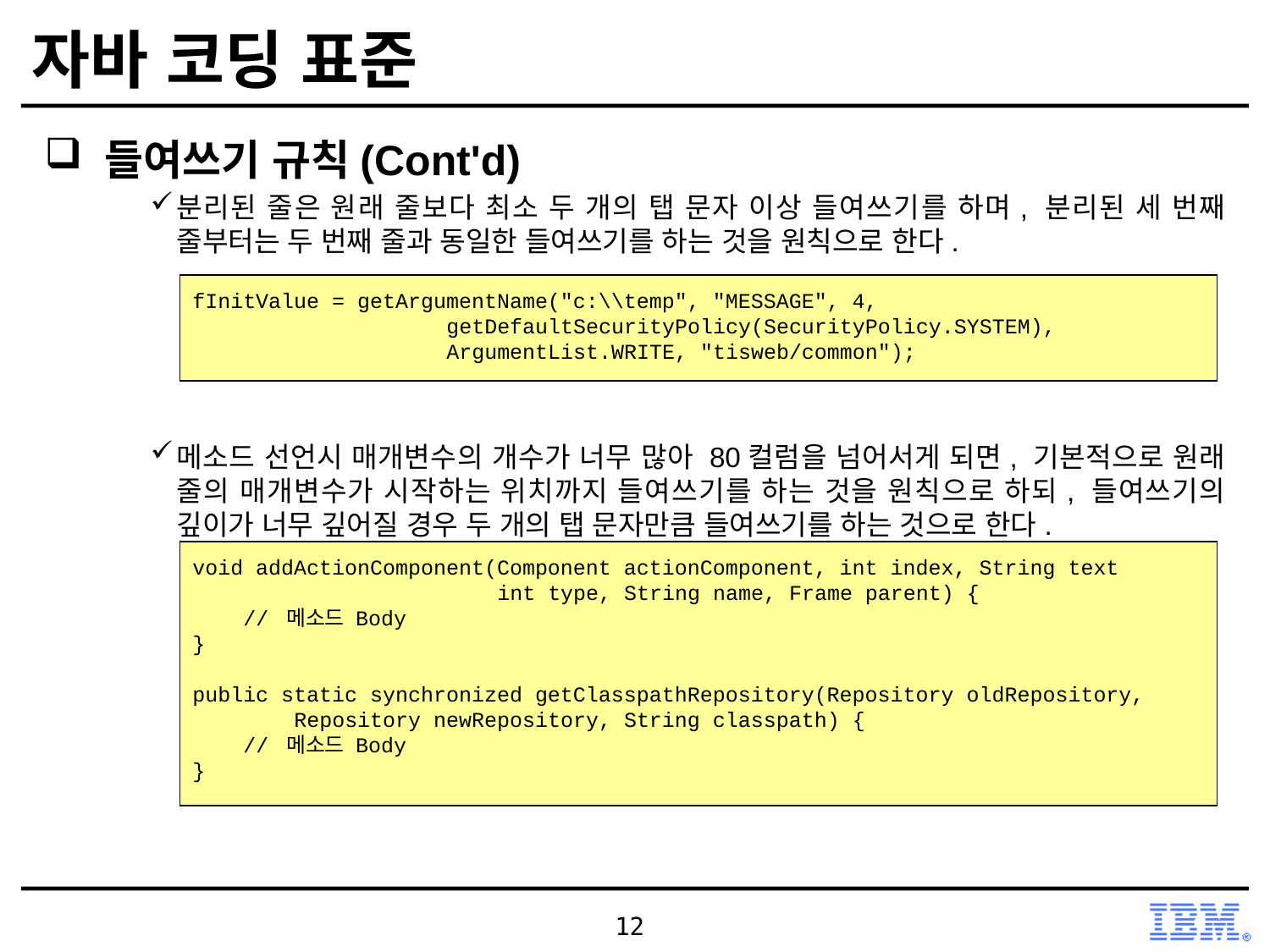

# 자바 코딩 표준
 들여쓰기 규칙(Cont'd)
분리된 줄은 원래 줄보다 최소 두 개의 탭 문자 이상 들여쓰기를 하며, 분리된 세 번째 줄부터는 두 번째 줄과 동일한 들여쓰기를 하는 것을 원칙으로 한다.

메소드 선언시 매개변수의 개수가 너무 많아 80컬럼을 넘어서게 되면, 기본적으로 원래 줄의 매개변수가 시작하는 위치까지 들여쓰기를 하는 것을 원칙으로 하되, 들여쓰기의 깊이가 너무 깊어질 경우 두 개의 탭 문자만큼 들여쓰기를 하는 것으로 한다.

fInitValue = getArgumentName("c:\\temp", "MESSAGE", 4,
                    getDefaultSecurityPolicy(SecurityPolicy.SYSTEM),
                    ArgumentList.WRITE, "tisweb/common");
void addActionComponent(Component actionComponent, int index, String text
                        int type, String name, Frame parent) {
    // 메소드 Body
}

public static synchronized getClasspathRepository(Repository oldRepository,
        Repository newRepository, String classpath) {
    // 메소드 Body
}
12